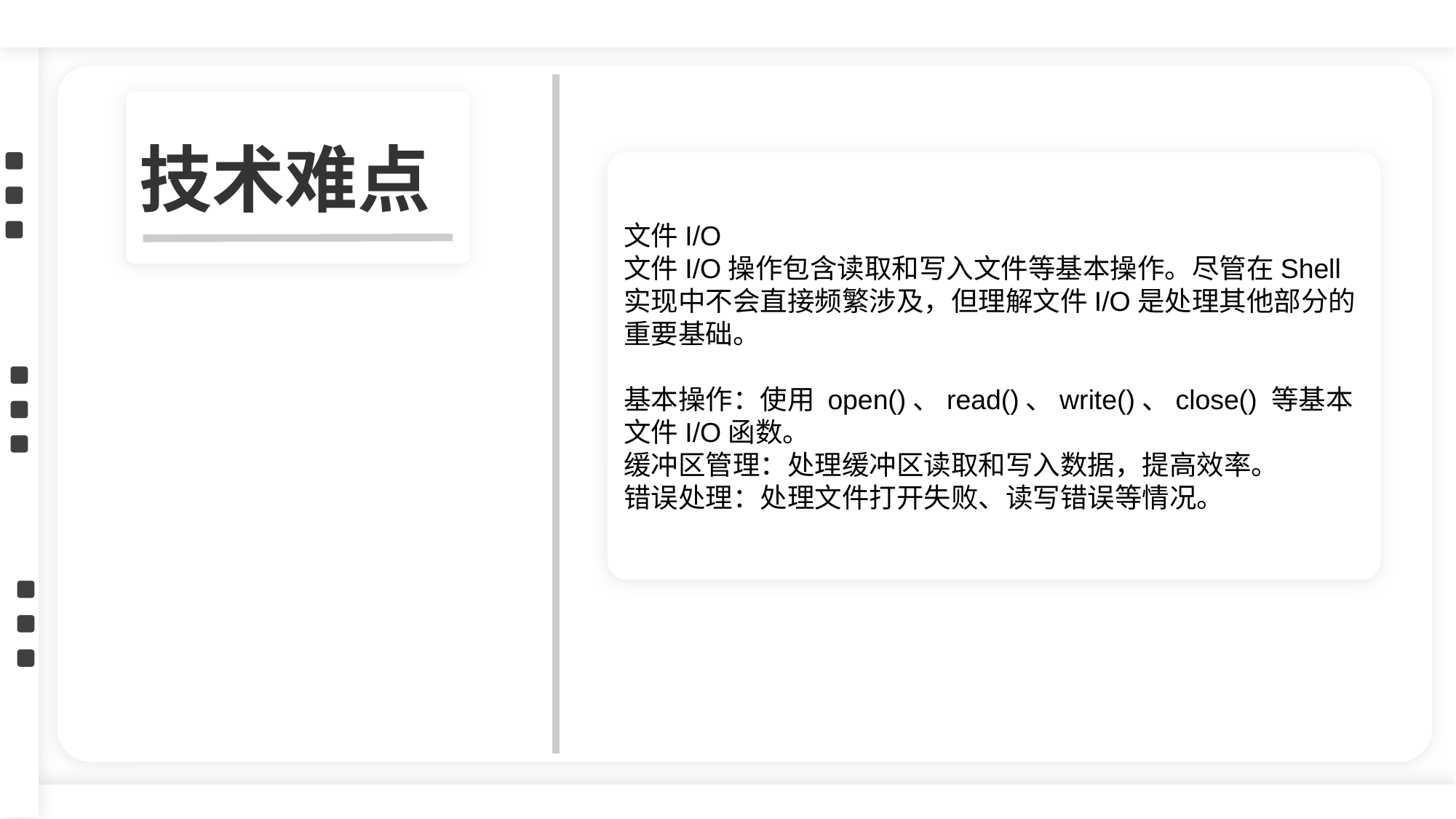

51
技术难点

文件I/O
文件I/O操作包含读取和写入文件等基本操作。尽管在Shell实现中不会直接频繁涉及，但理解文件I/O是处理其他部分的重要基础。

基本操作：使用 open()、read()、write()、close() 等基本文件I/O函数。
缓冲区管理：处理缓冲区读取和写入数据，提高效率。
错误处理：处理文件打开失败、读写错误等情况。